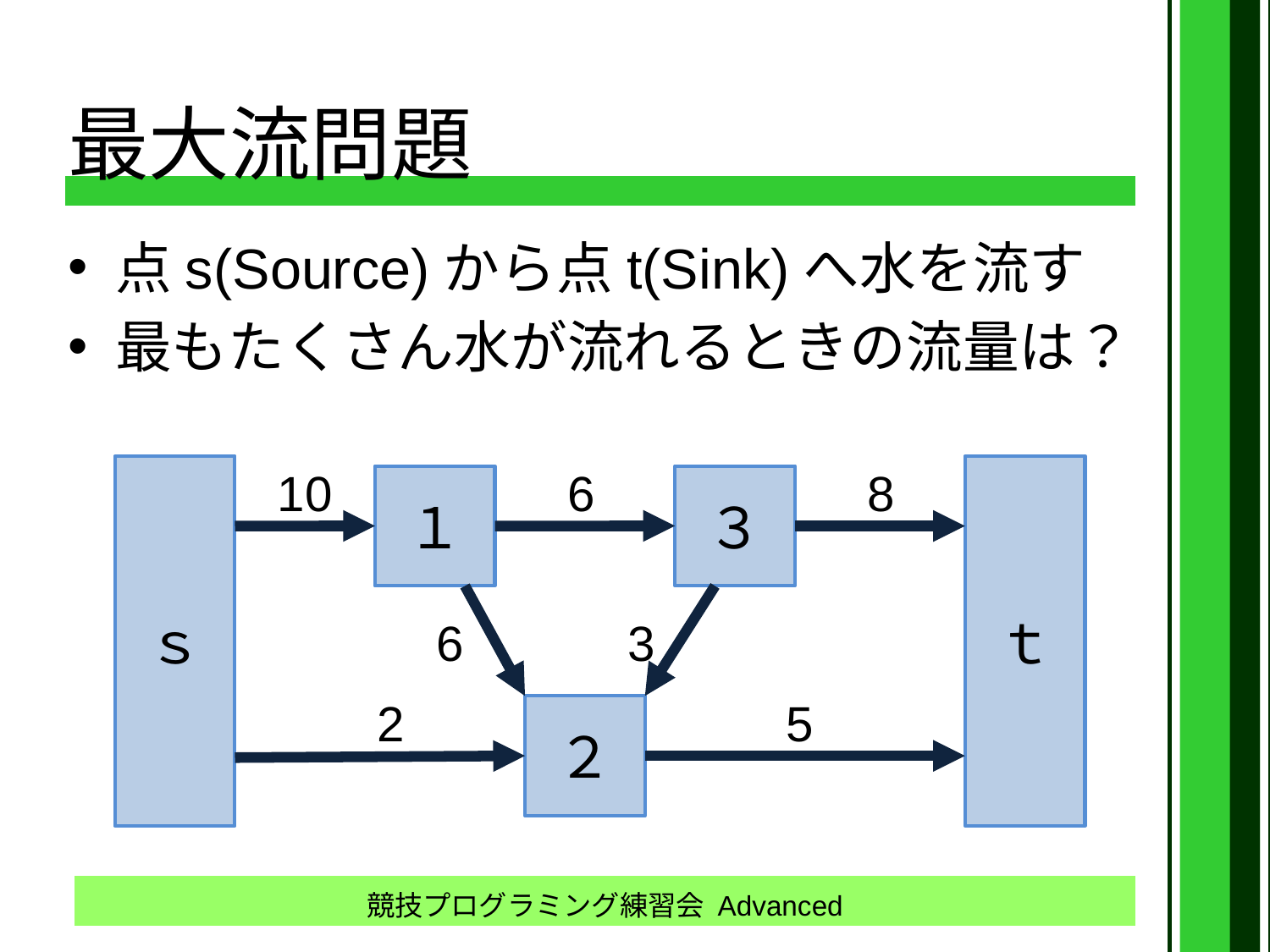

# 最大流問題
点s(Source)から点t(Sink)へ水を流す
最もたくさん水が流れるときの流量は？
ｓ
10
6
8
ｔ
１
３
6
3
2
5
２
競技プログラミング練習会 Advanced